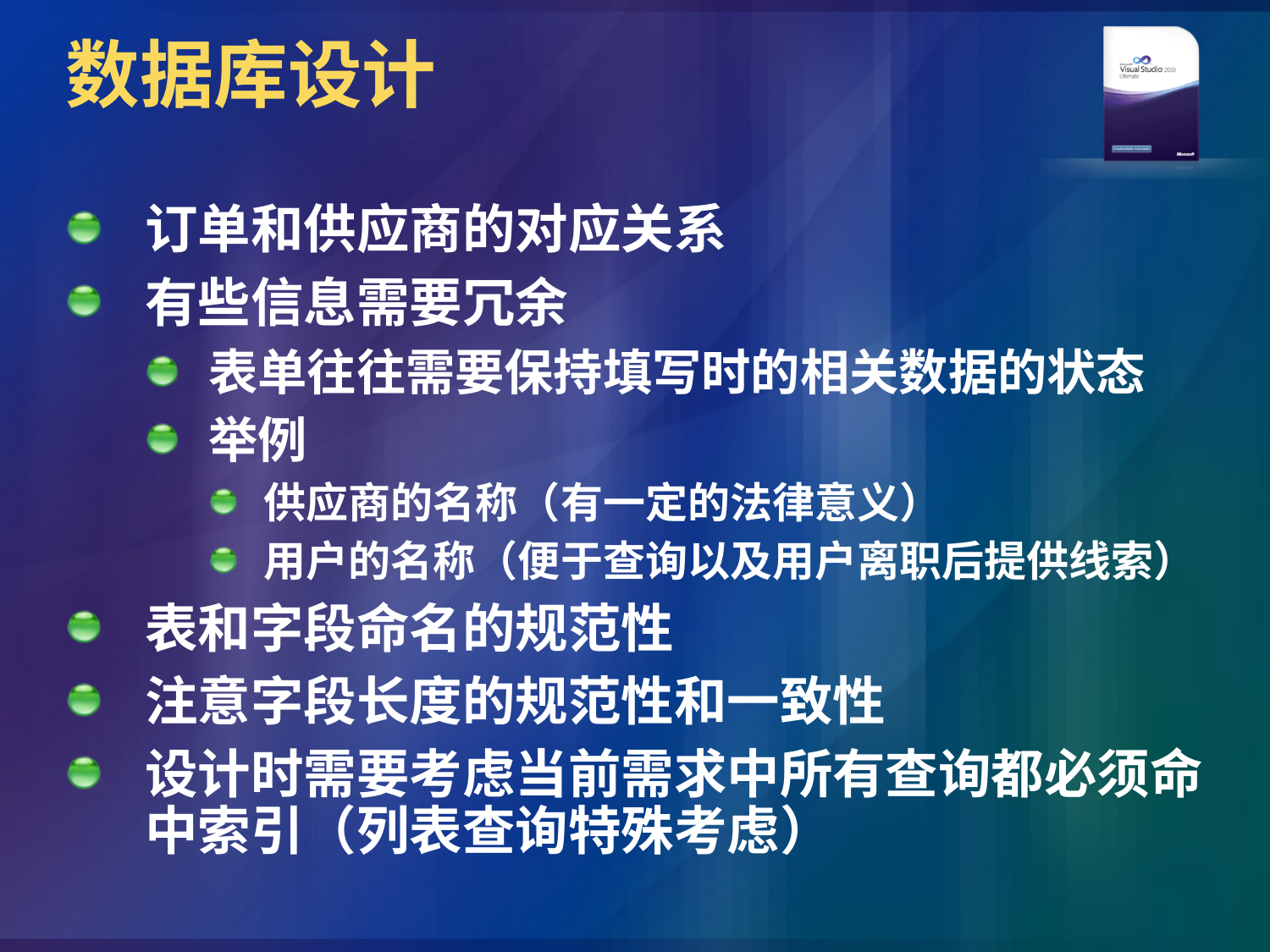

# 数据库设计
订单和供应商的对应关系
有些信息需要冗余
表单往往需要保持填写时的相关数据的状态
举例
供应商的名称（有一定的法律意义）
用户的名称（便于查询以及用户离职后提供线索）
表和字段命名的规范性
注意字段长度的规范性和一致性
设计时需要考虑当前需求中所有查询都必须命中索引（列表查询特殊考虑）